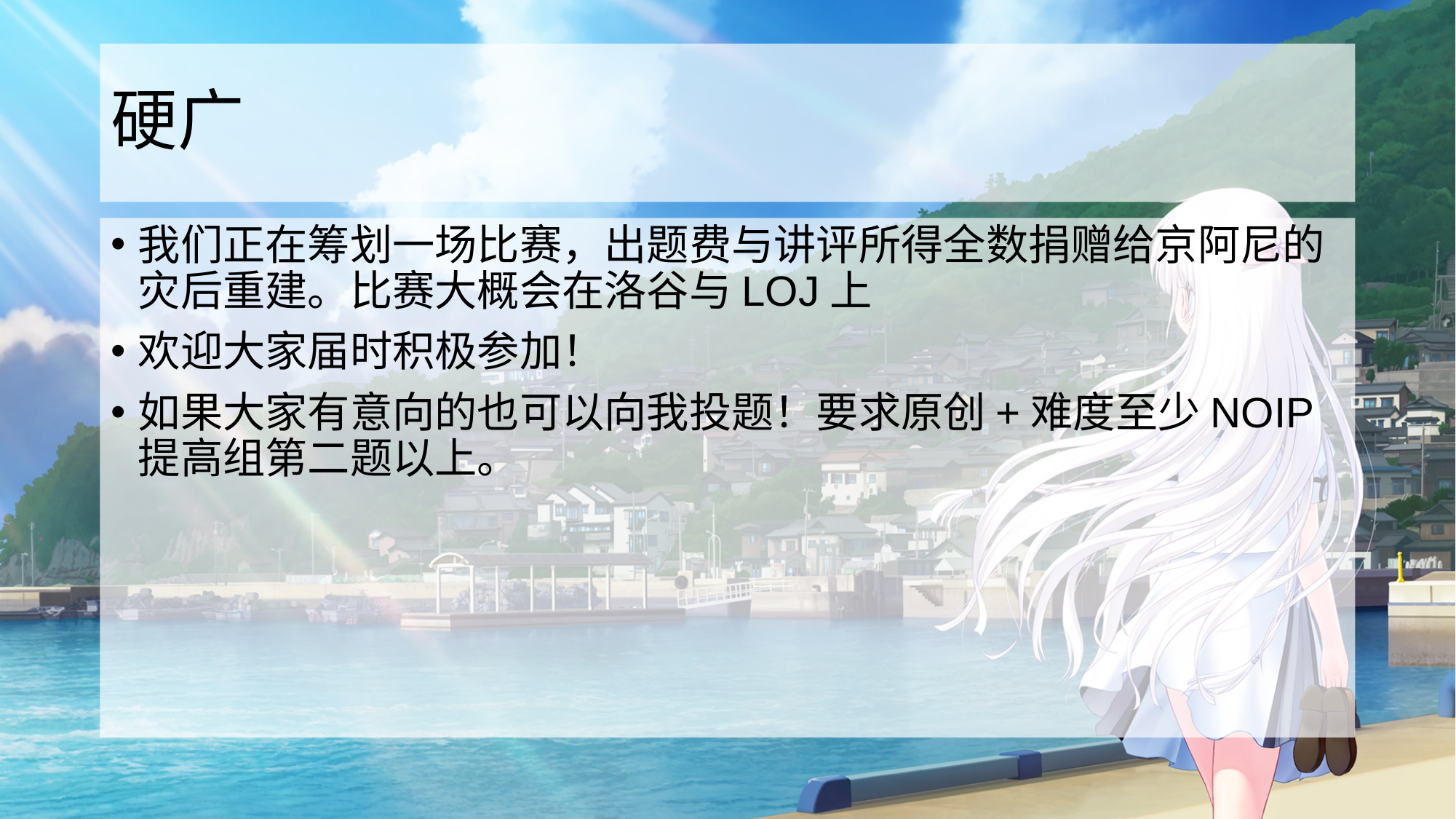

# 硬广
我们正在筹划一场比赛，出题费与讲评所得全数捐赠给京阿尼的灾后重建。比赛大概会在洛谷与LOJ上
欢迎大家届时积极参加！
如果大家有意向的也可以向我投题！要求原创+难度至少NOIP提高组第二题以上。